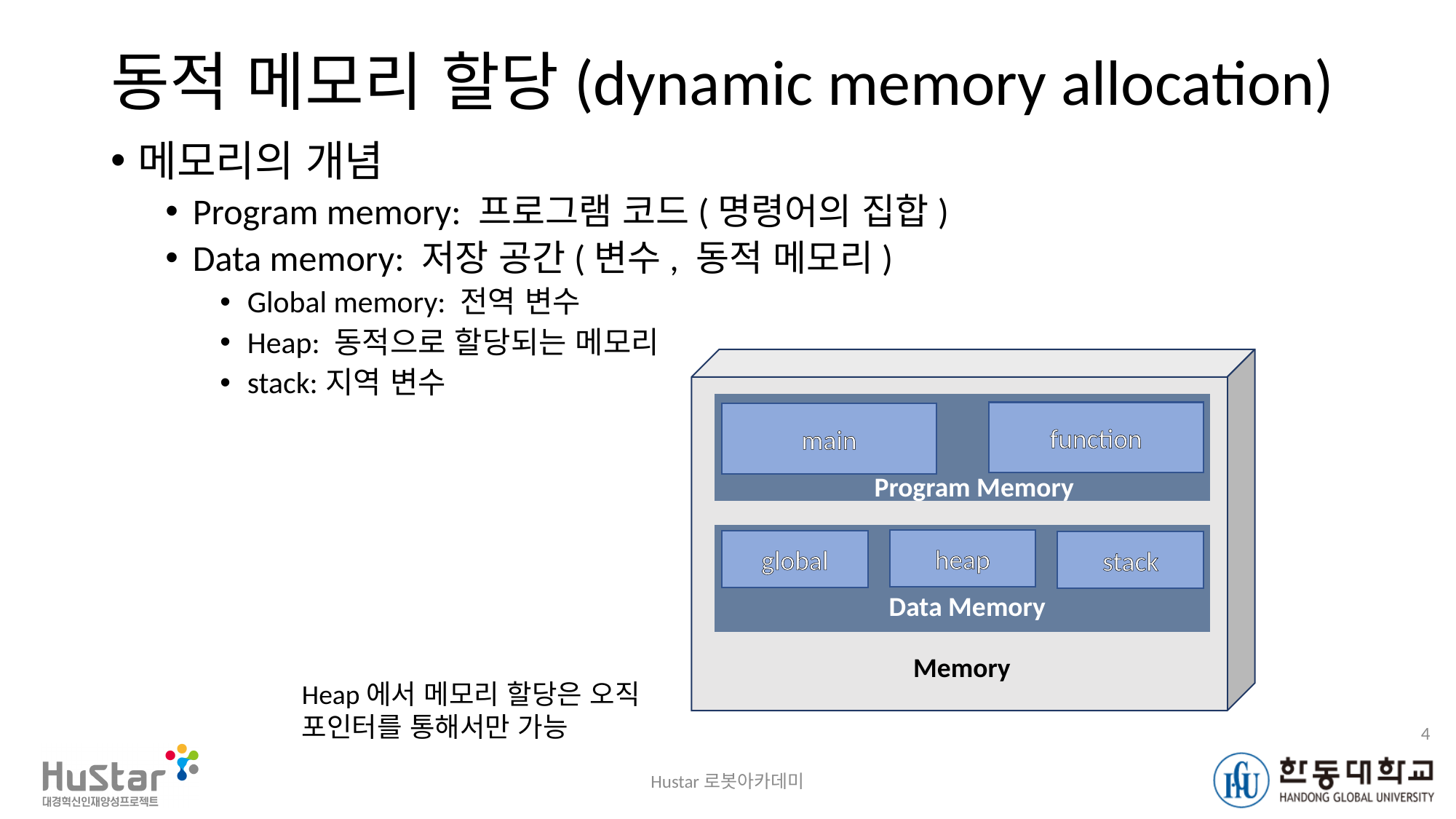

# 동적 메모리 할당(dynamic memory allocation)
메모리의 개념
Program memory: 프로그램 코드(명령어의 집합)
Data memory: 저장 공간(변수, 동적 메모리)
Global memory: 전역 변수
Heap: 동적으로 할당되는 메모리
stack:지역 변수

function
main
Program Memory

heap
global
stack
Data Memory
Memory
Heap에서 메모리 할당은 오직 포인터를 통해서만 가능
4
Hustar로봇아카데미